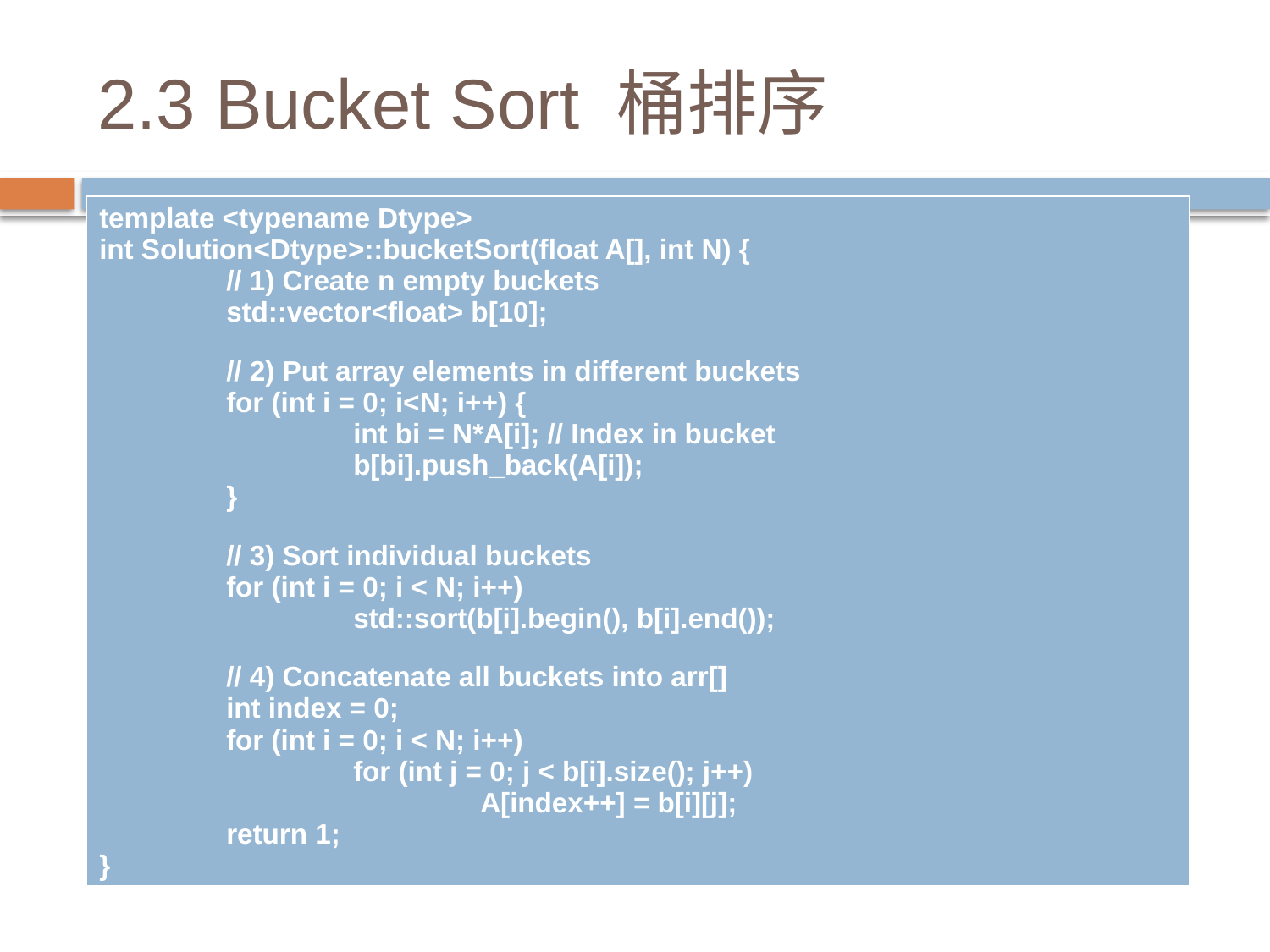

# 2.3 Bucket Sort 桶排序
| template <typename Dtype> int Solution<Dtype>::bucketSort(float A[], int N) { // 1) Create n empty buckets std::vector<float> b[10]; // 2) Put array elements in different buckets for (int i = 0; i<N; i++) { int bi = N\*A[i]; // Index in bucket b[bi].push\_back(A[i]); } // 3) Sort individual buckets for (int i = 0; i < N; i++) std::sort(b[i].begin(), b[i].end()); // 4) Concatenate all buckets into arr[] int index = 0; for (int i = 0; i < N; i++) for (int j = 0; j < b[i].size(); j++) A[index++] = b[i][j]; return 1; } |
| --- |